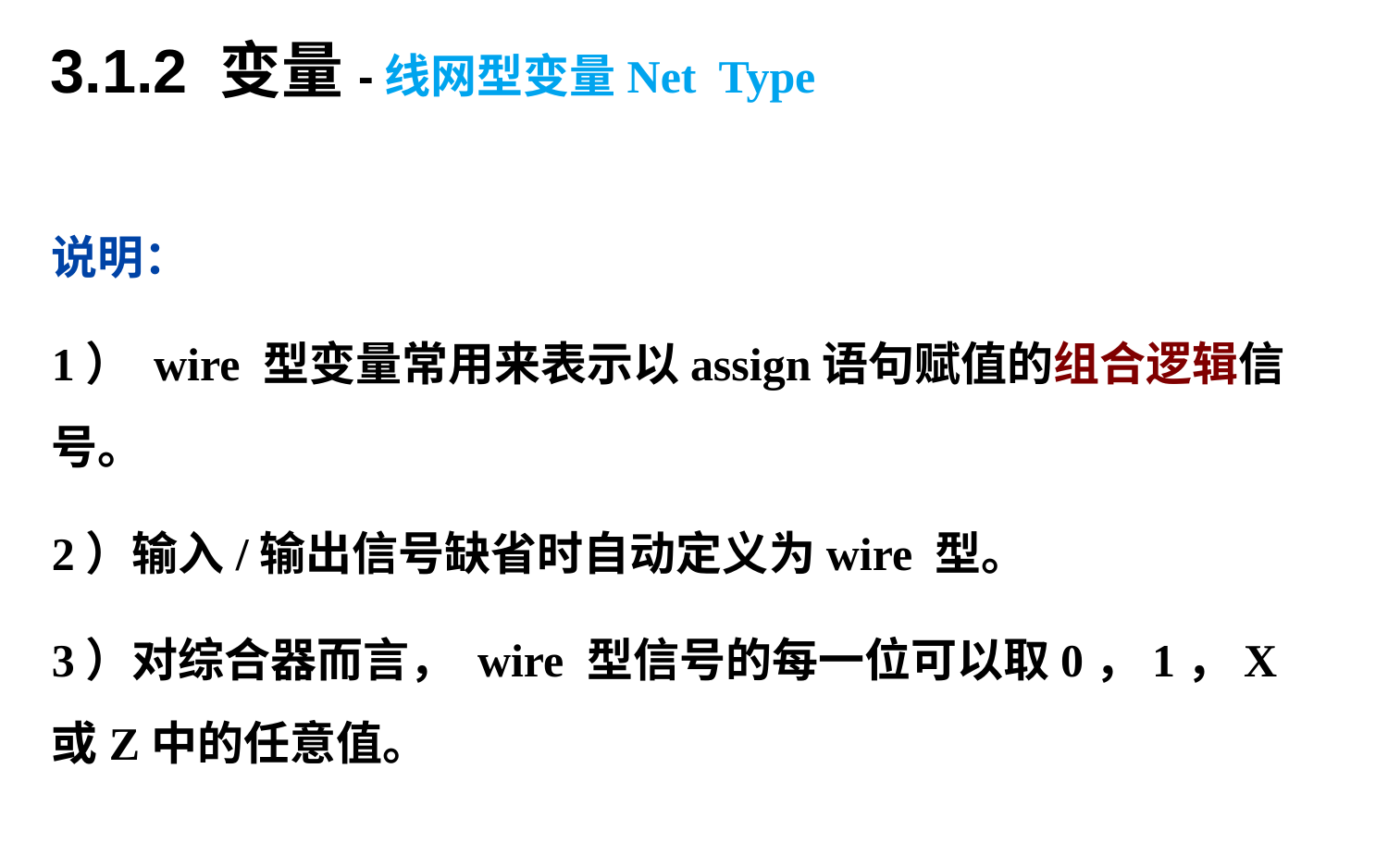

3.1.2 变量-线网型变量Net  Type
说明：
1） wire 型变量常用来表示以assign语句赋值的组合逻辑信号。
2）输入/输出信号缺省时自动定义为wire 型。
3）对综合器而言， wire 型信号的每一位可以取0，1，X或Z中的任意值。